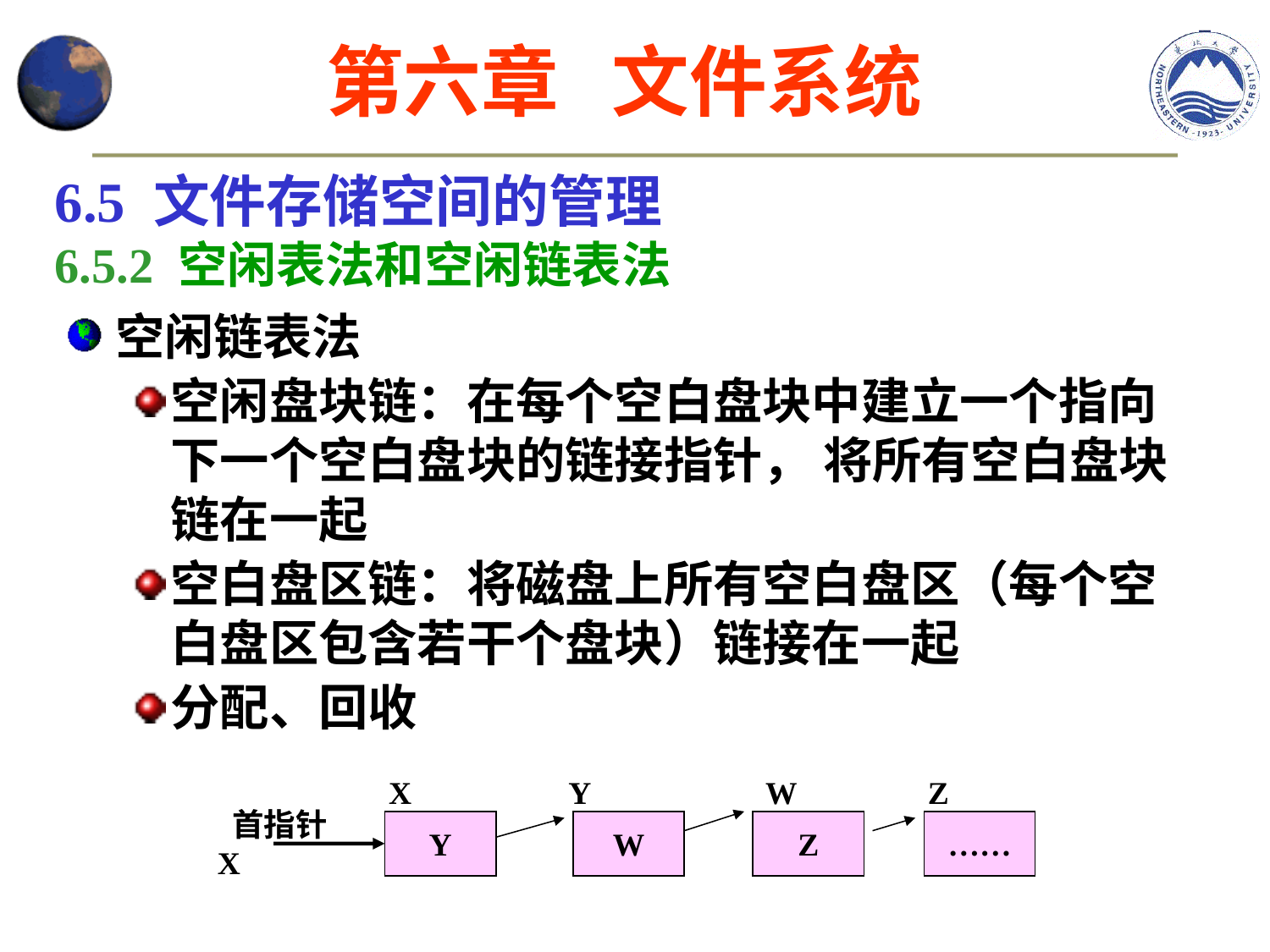

第六章   文件系统
6.5 文件存储空间的管理
6.5.2 空闲表法和空闲链表法
空闲链表法
空闲盘块链：在每个空白盘块中建立一个指向下一个空白盘块的链接指针， 将所有空白盘块链在一起
空白盘区链：将磁盘上所有空白盘区（每个空白盘区包含若干个盘块）链接在一起
分配、回收
X
Y
W
Z
 首指针X
Y
W

Z
……